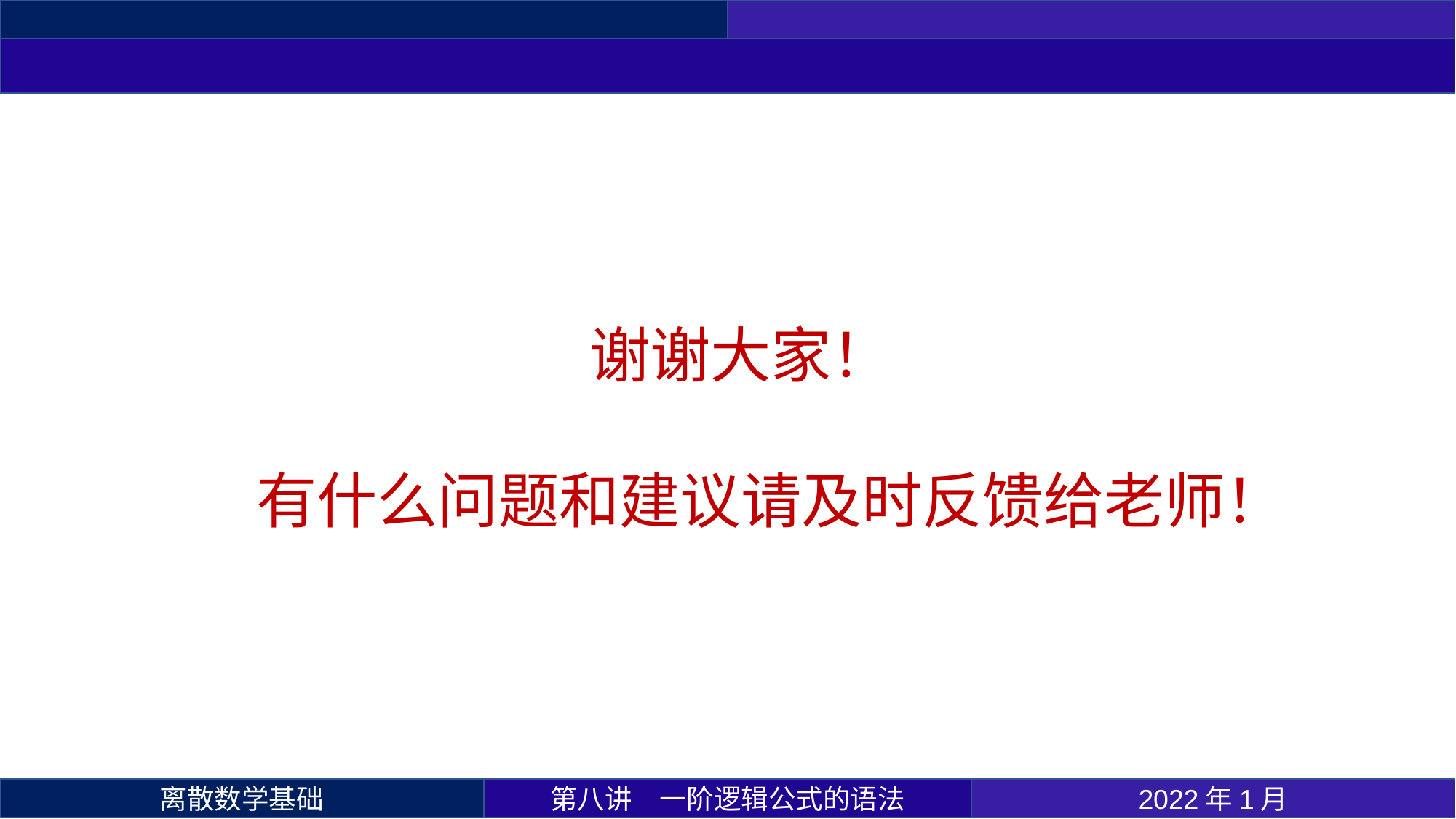

谢谢大家！
有什么问题和建议请及时反馈给老师！
第八讲	一阶逻辑公式的语法
2022年1月
离散数学基础